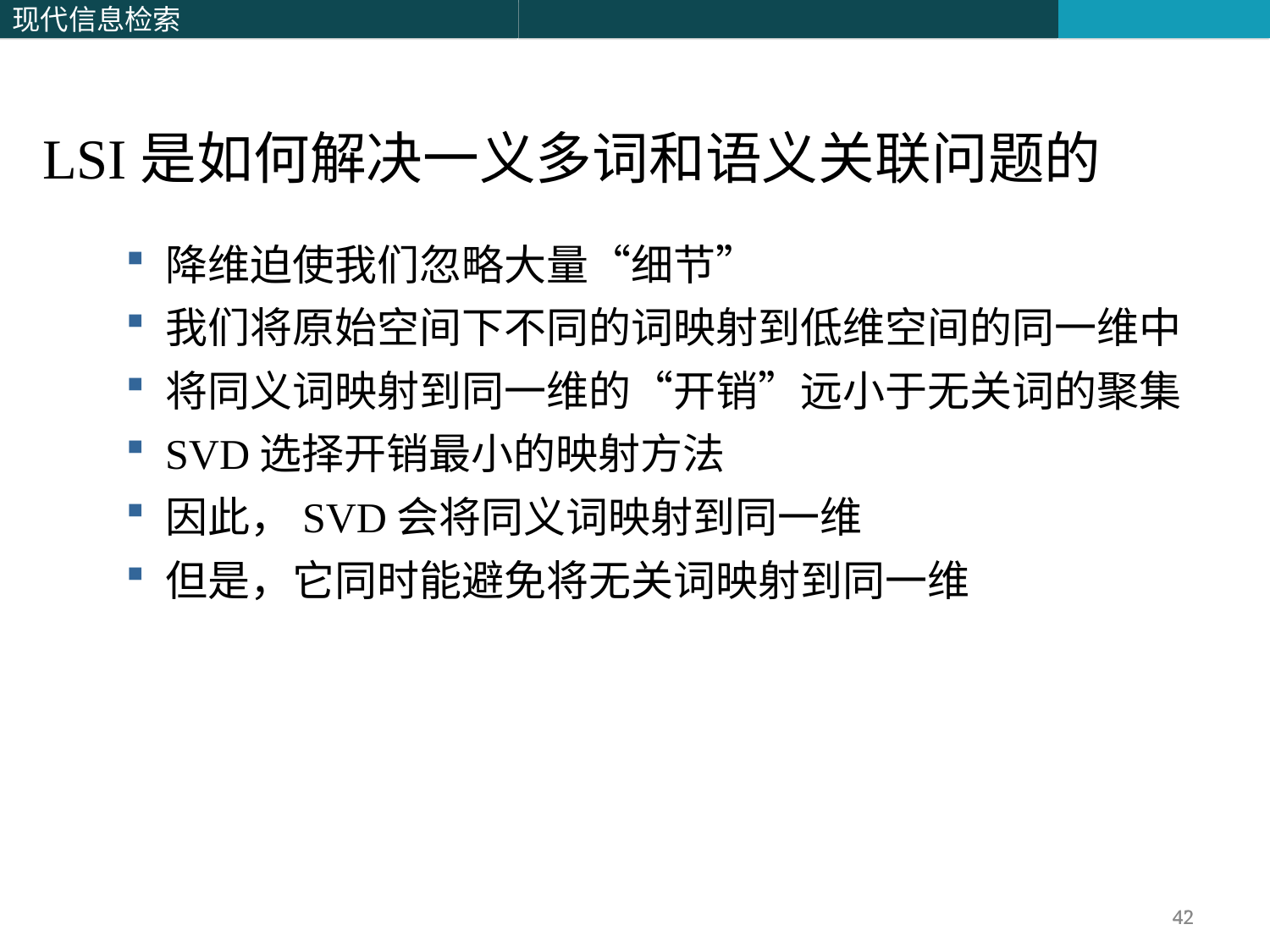

LSI是如何解决一义多词和语义关联问题的

降维迫使我们忽略大量“细节”
我们将原始空间下不同的词映射到低维空间的同一维中
将同义词映射到同一维的“开销”远小于无关词的聚集
SVD选择开销最小的映射方法
因此，SVD会将同义词映射到同一维
但是，它同时能避免将无关词映射到同一维

42
42